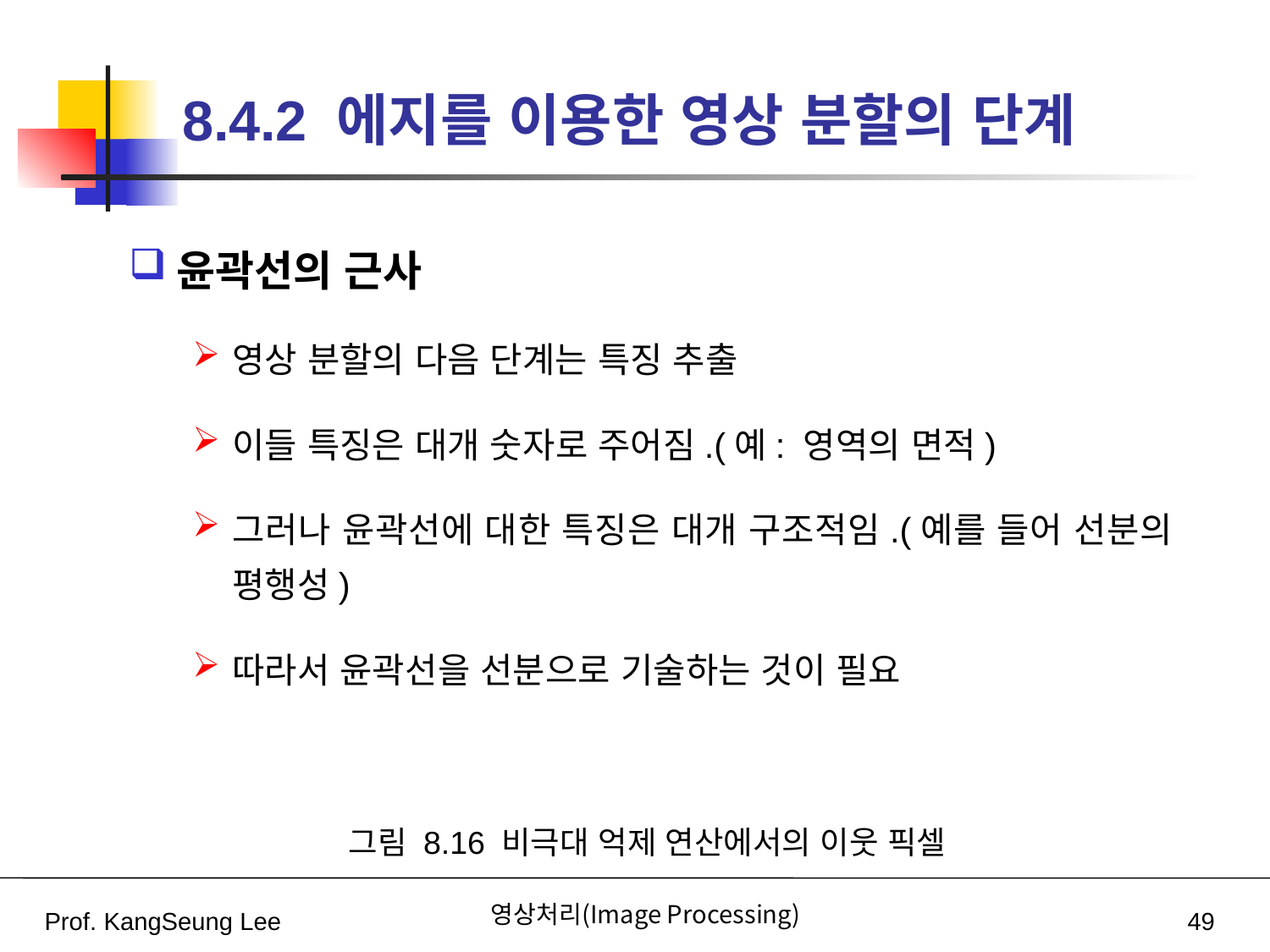

# 8.4.2 에지를 이용한 영상 분할의 단계
윤곽선의 근사
영상 분할의 다음 단계는 특징 추출
이들 특징은 대개 숫자로 주어짐.(예: 영역의 면적)
그러나 윤곽선에 대한 특징은 대개 구조적임.(예를 들어 선분의 평행성)
따라서 윤곽선을 선분으로 기술하는 것이 필요
그림 8.16 비극대 억제 연산에서의 이웃 픽셀
Prof. KangSeung Lee
영상처리(Image Processing)
49